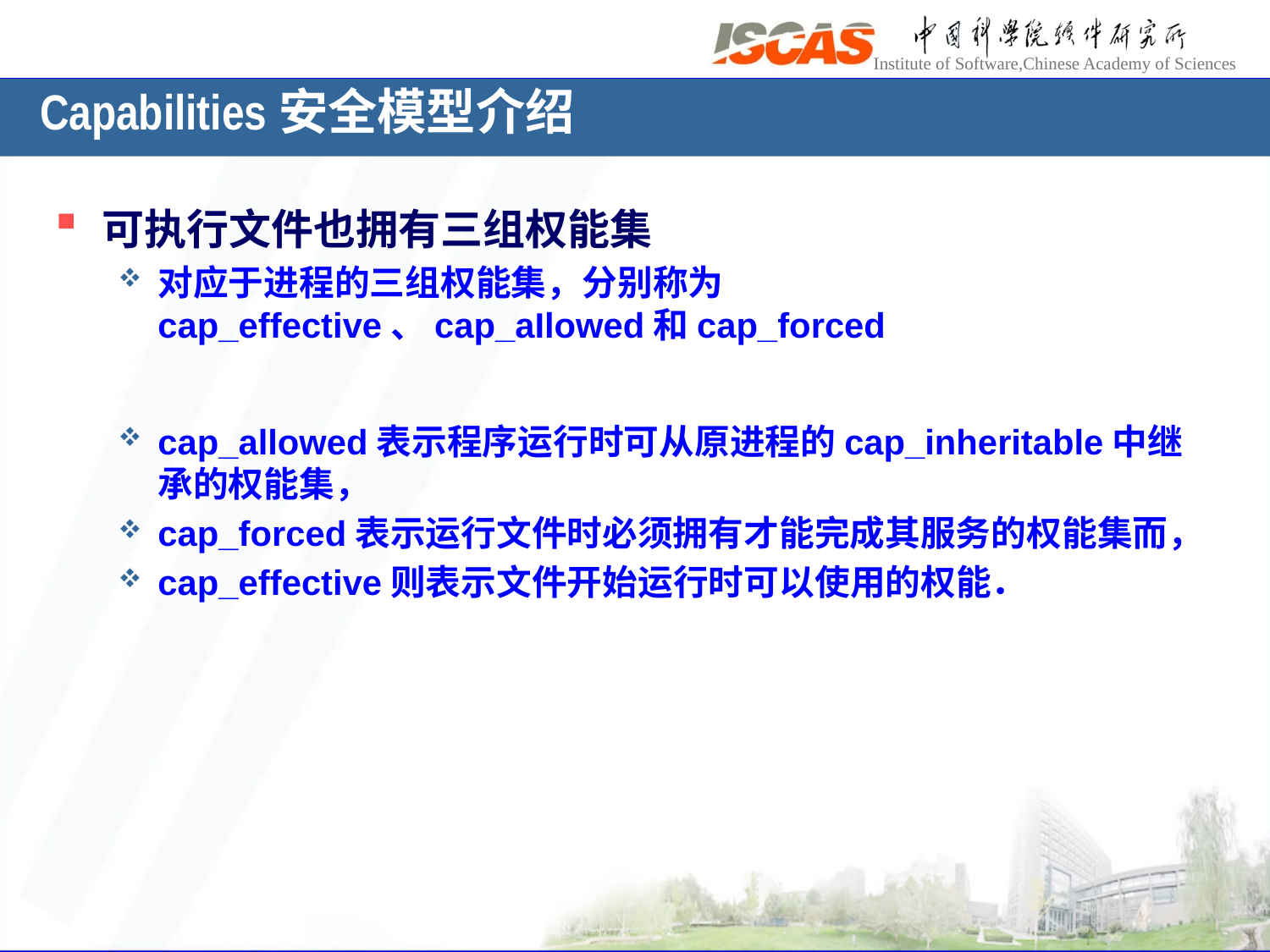

# Capabilities安全模型介绍
可执行文件也拥有三组权能集
对应于进程的三组权能集，分别称为cap_effective、cap_aIlowed和cap_forced

cap_allowed表示程序运行时可从原进程的cap_inheritable中继承的权能集，
cap_forced表示运行文件时必须拥有才能完成其服务的权能集而，
cap_effective则表示文件开始运行时可以使用的权能．